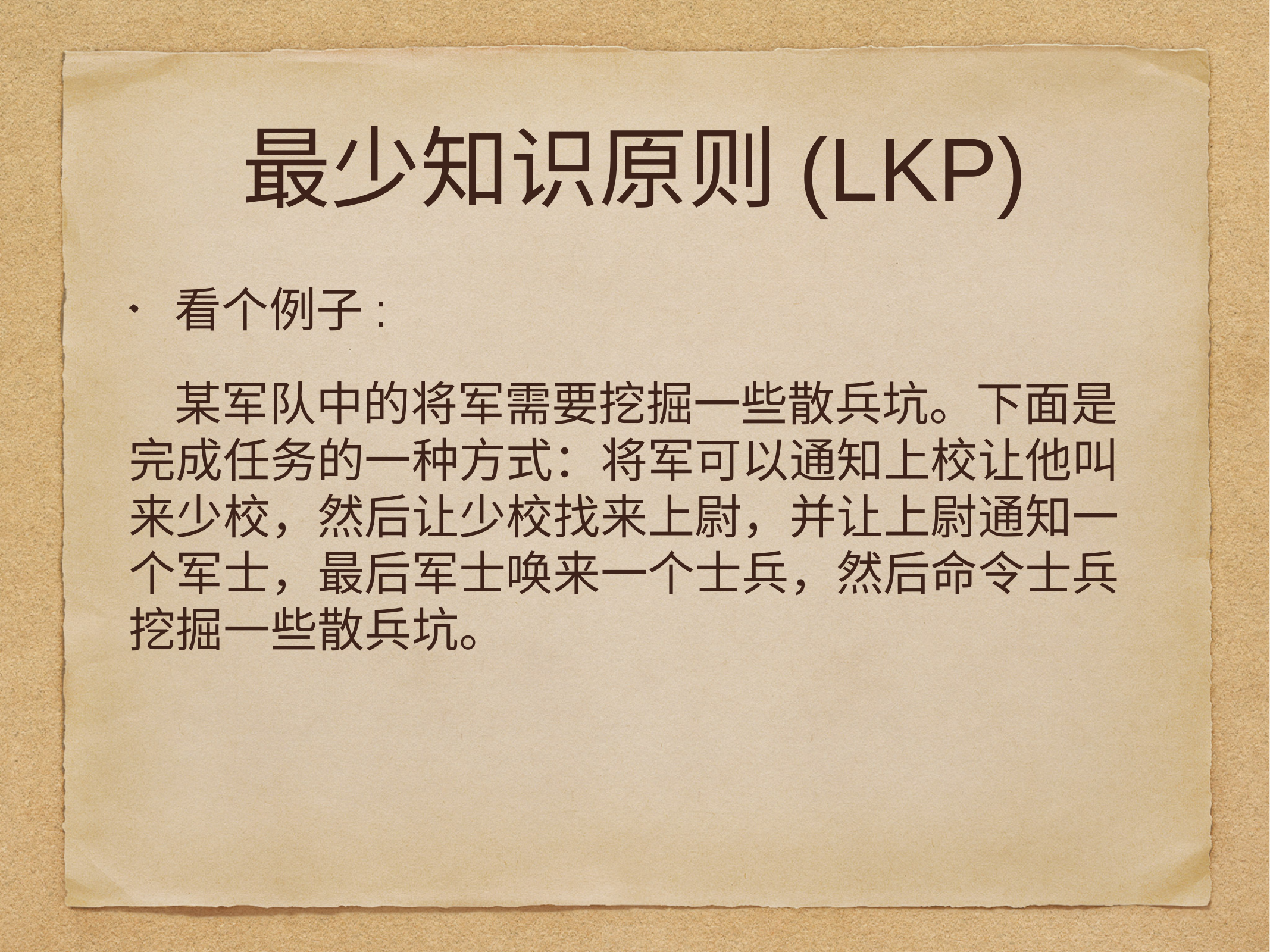

# 最少知识原则(LKP)
看个例子:
某军队中的将军需要挖掘一些散兵坑。下面是完成任务的一种方式：将军可以通知上校让他叫来少校，然后让少校找来上尉，并让上尉通知一个军士，最后军士唤来一个士兵，然后命令士兵挖掘一些散兵坑。